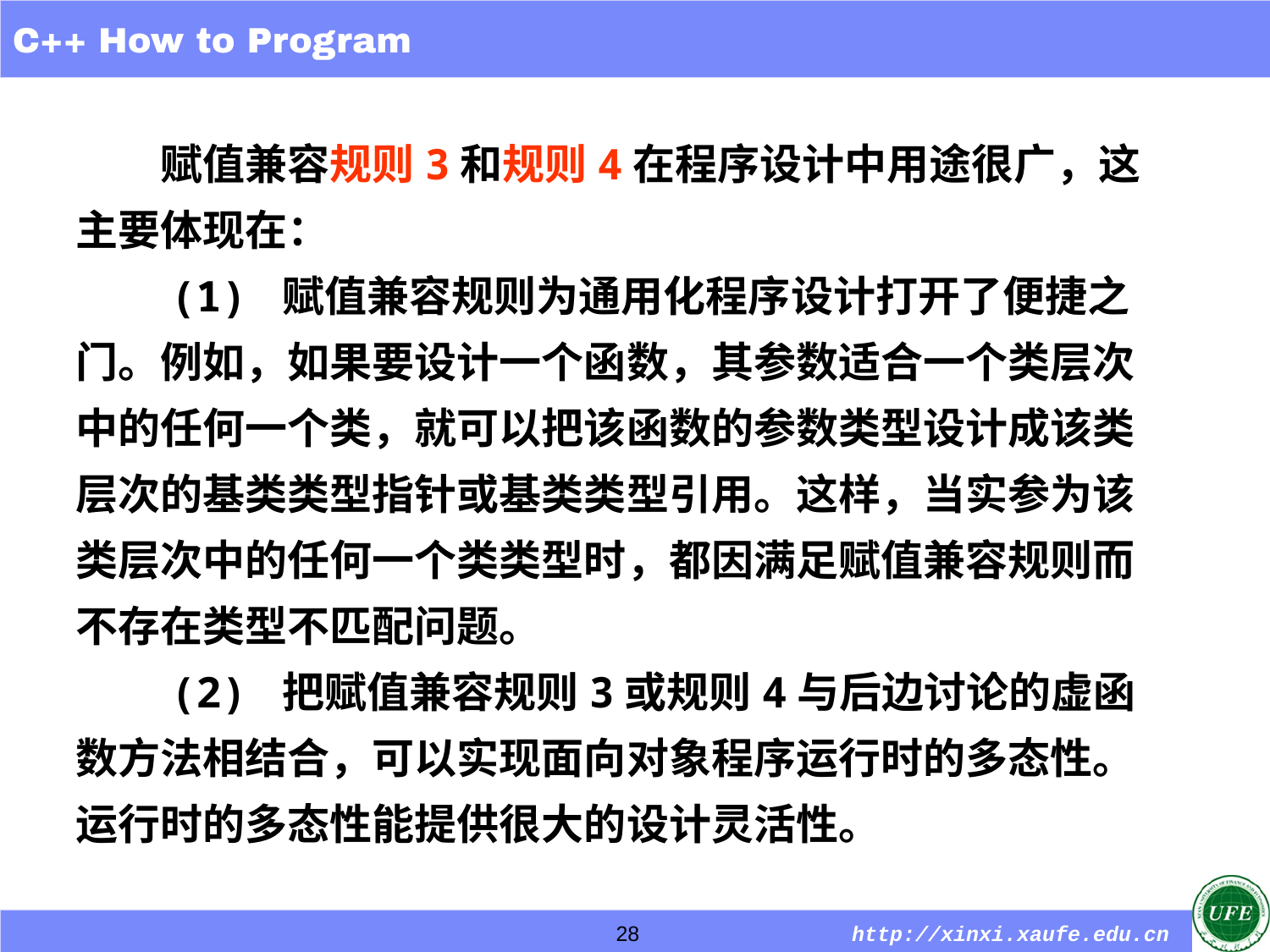

赋值兼容规则3和规则4在程序设计中用途很广，这主要体现在：
　　(1) 赋值兼容规则为通用化程序设计打开了便捷之门。例如，如果要设计一个函数，其参数适合一个类层次中的任何一个类，就可以把该函数的参数类型设计成该类层次的基类类型指针或基类类型引用。这样，当实参为该类层次中的任何一个类类型时，都因满足赋值兼容规则而不存在类型不匹配问题。
　　(2) 把赋值兼容规则3或规则4与后边讨论的虚函数方法相结合，可以实现面向对象程序运行时的多态性。运行时的多态性能提供很大的设计灵活性。
28